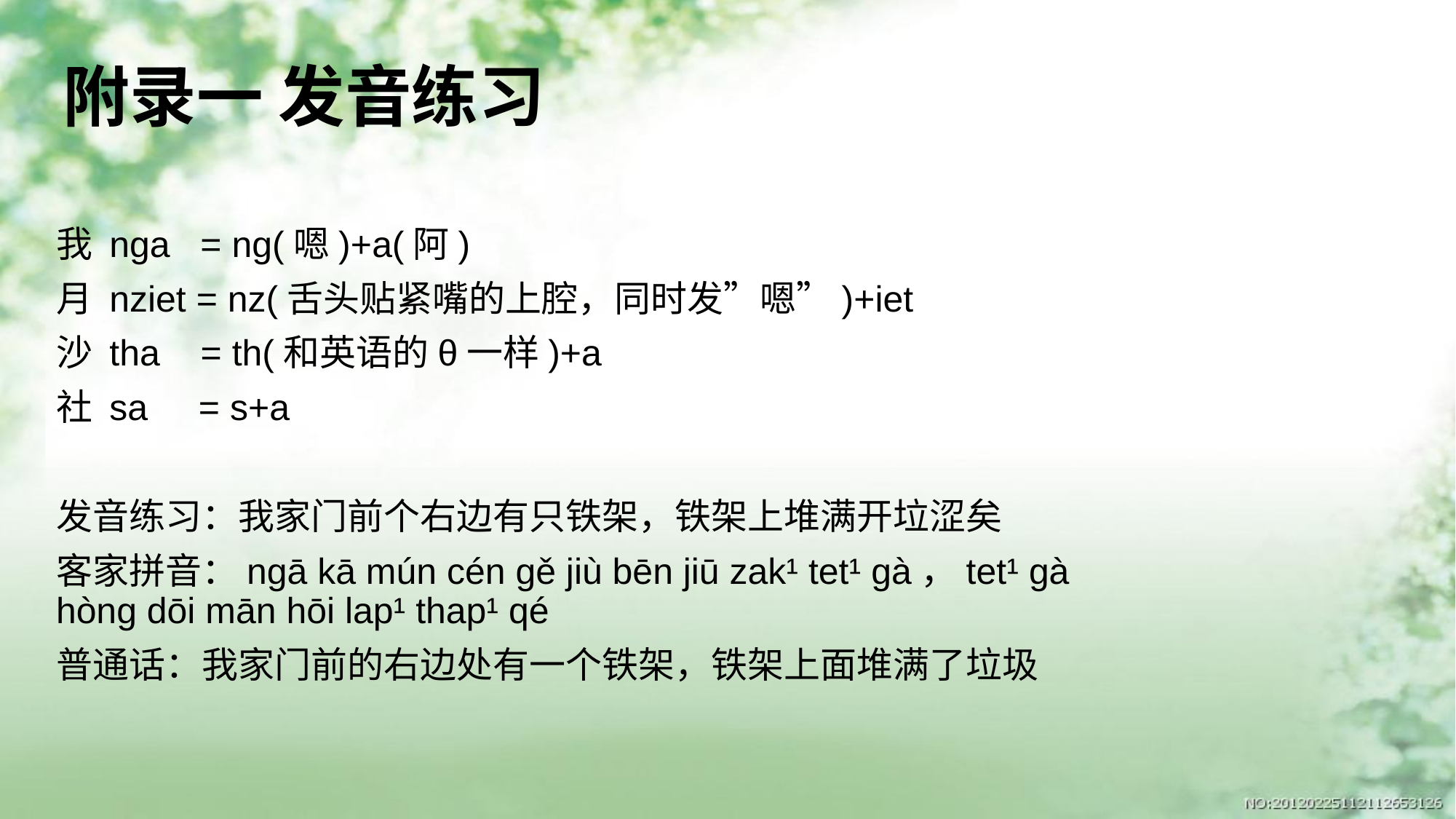

# 附录一 发音练习
我 nga   = ng(嗯)+a(阿)
月 nziet = nz(舌头贴紧嘴的上腔，同时发”嗯”)+iet
沙 tha    = th(和英语的θ一样)+a
社 sa     = s+a

发音练习：我家门前个右边有只铁架，铁架上堆满开垃涩矣
客家拼音：ngā kā mún cén gě jiù bēn jiū zak¹ tet¹ gà，tet¹ gà hòng dōi mān hōi lap¹ thap¹ qé
普通话：我家门前的右边处有一个铁架，铁架上面堆满了垃圾